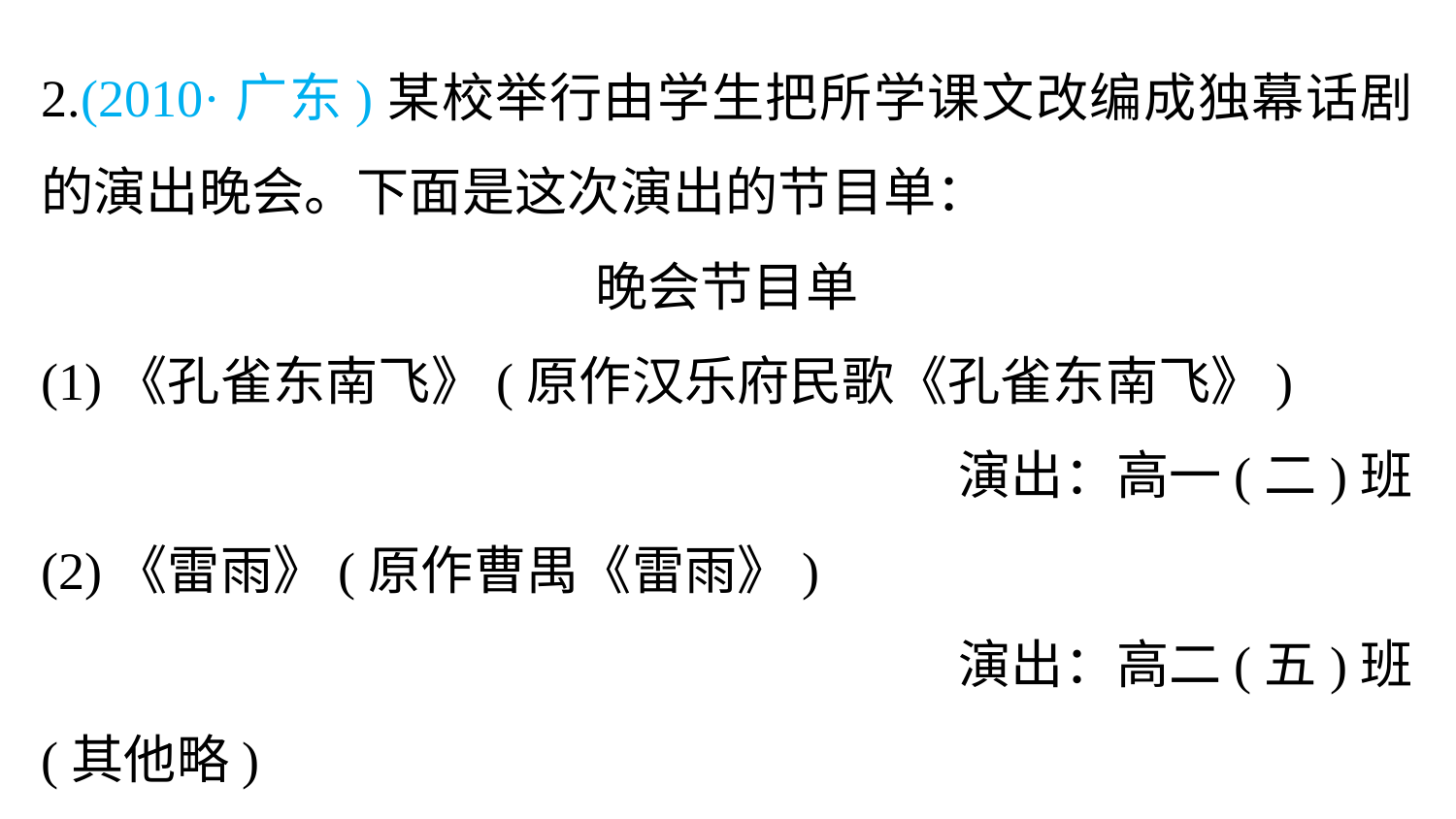

2.(2010·广东)某校举行由学生把所学课文改编成独幕话剧的演出晚会。下面是这次演出的节目单：
晚会节目单
(1)《孔雀东南飞》(原作汉乐府民歌《孔雀东南飞》)
演出：高一(二)班
(2)《雷雨》(原作曹禺《雷雨》)
演出：高二(五)班
(其他略)